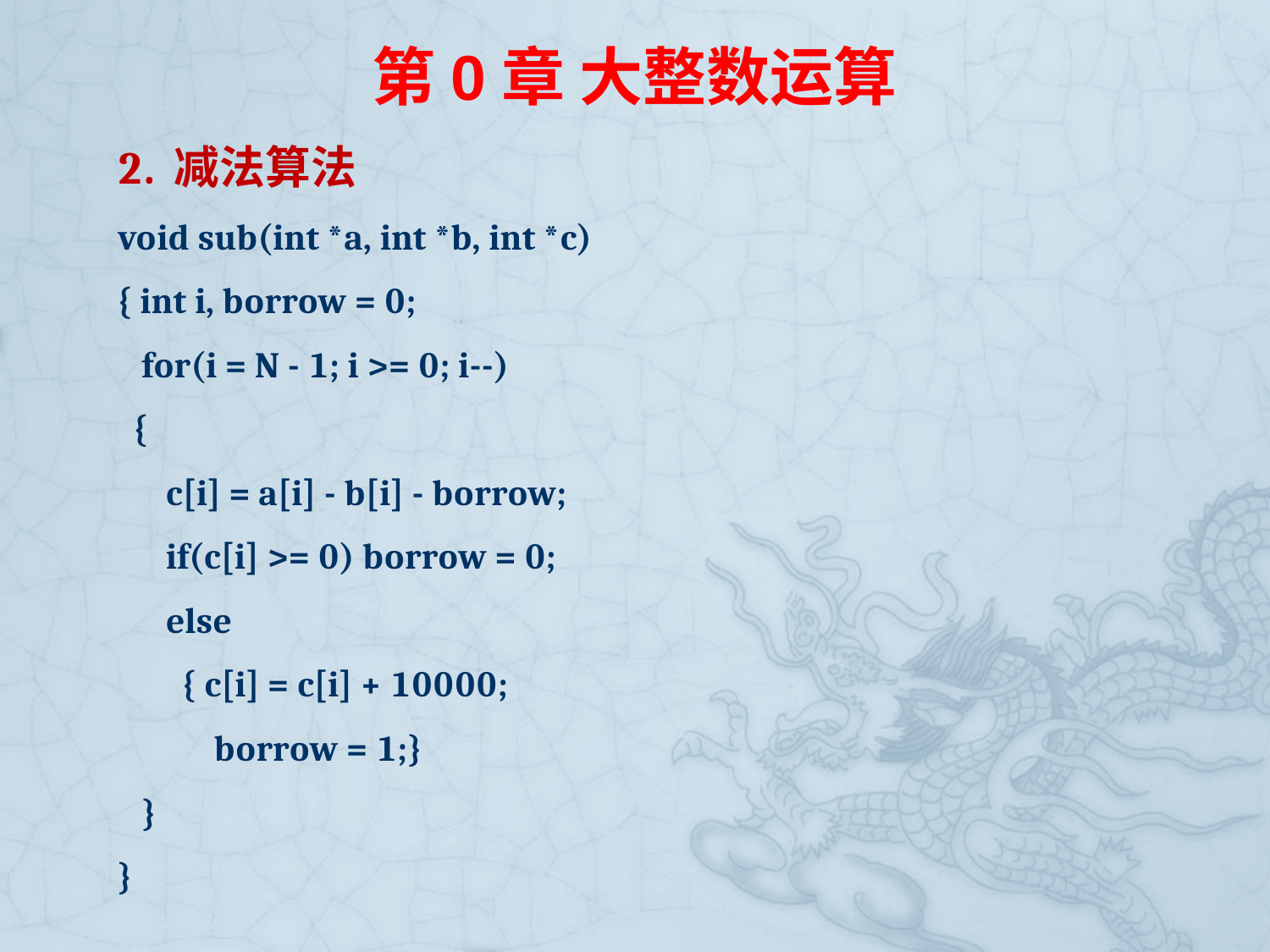

# 第0章 大整数运算
2. 减法算法
void sub(int *a, int *b, int *c)
{ int i, borrow = 0;
   for(i = N - 1; i >= 0; i--)
  {
      c[i] = a[i] - b[i] - borrow;
      if(c[i] >= 0) borrow = 0;
      else
        { c[i] = c[i] + 10000;
            borrow = 1;}
   }
}